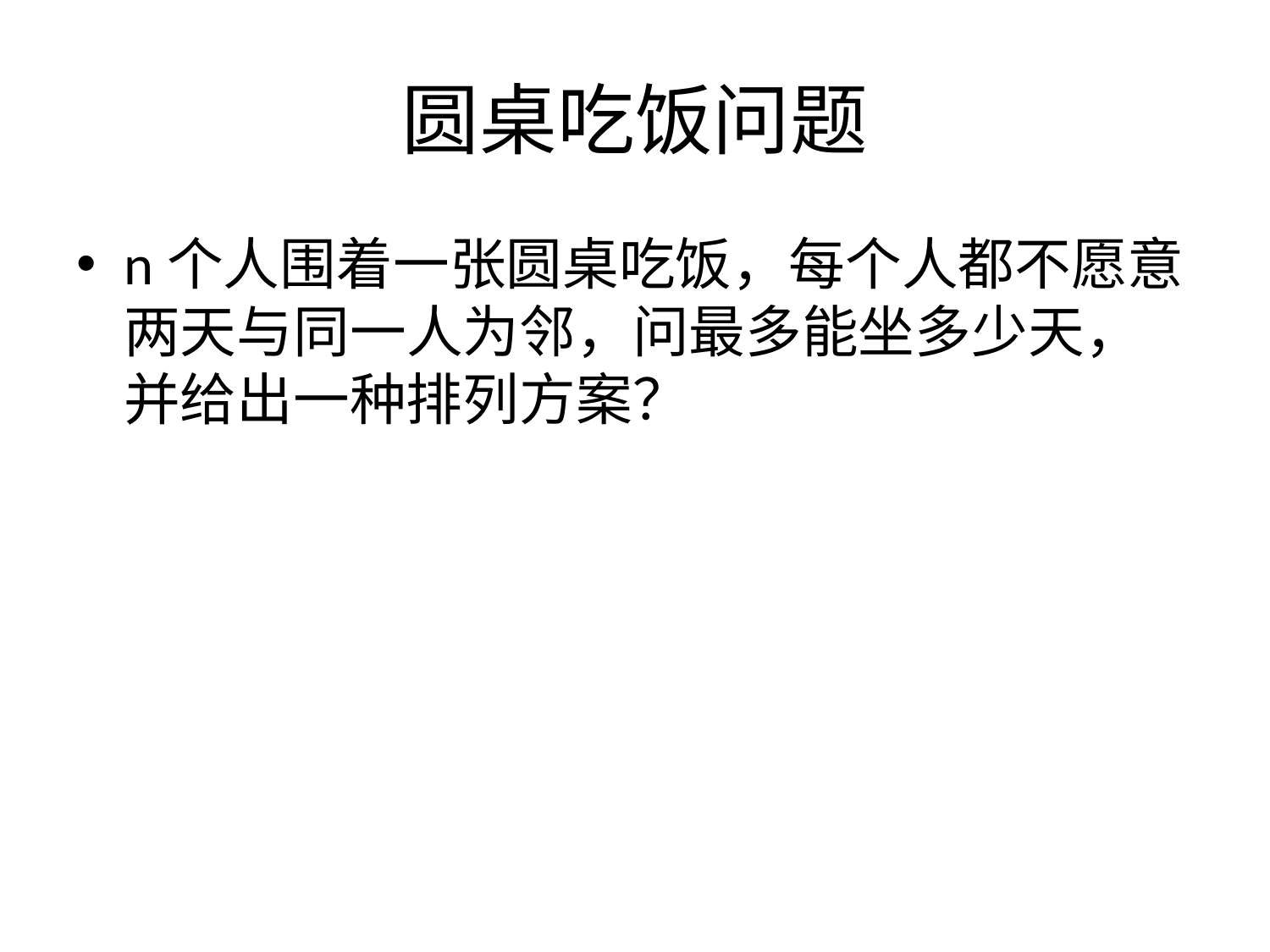

# 圆桌吃饭问题
n个人围着一张圆桌吃饭，每个人都不愿意两天与同一人为邻，问最多能坐多少天，并给出一种排列方案？